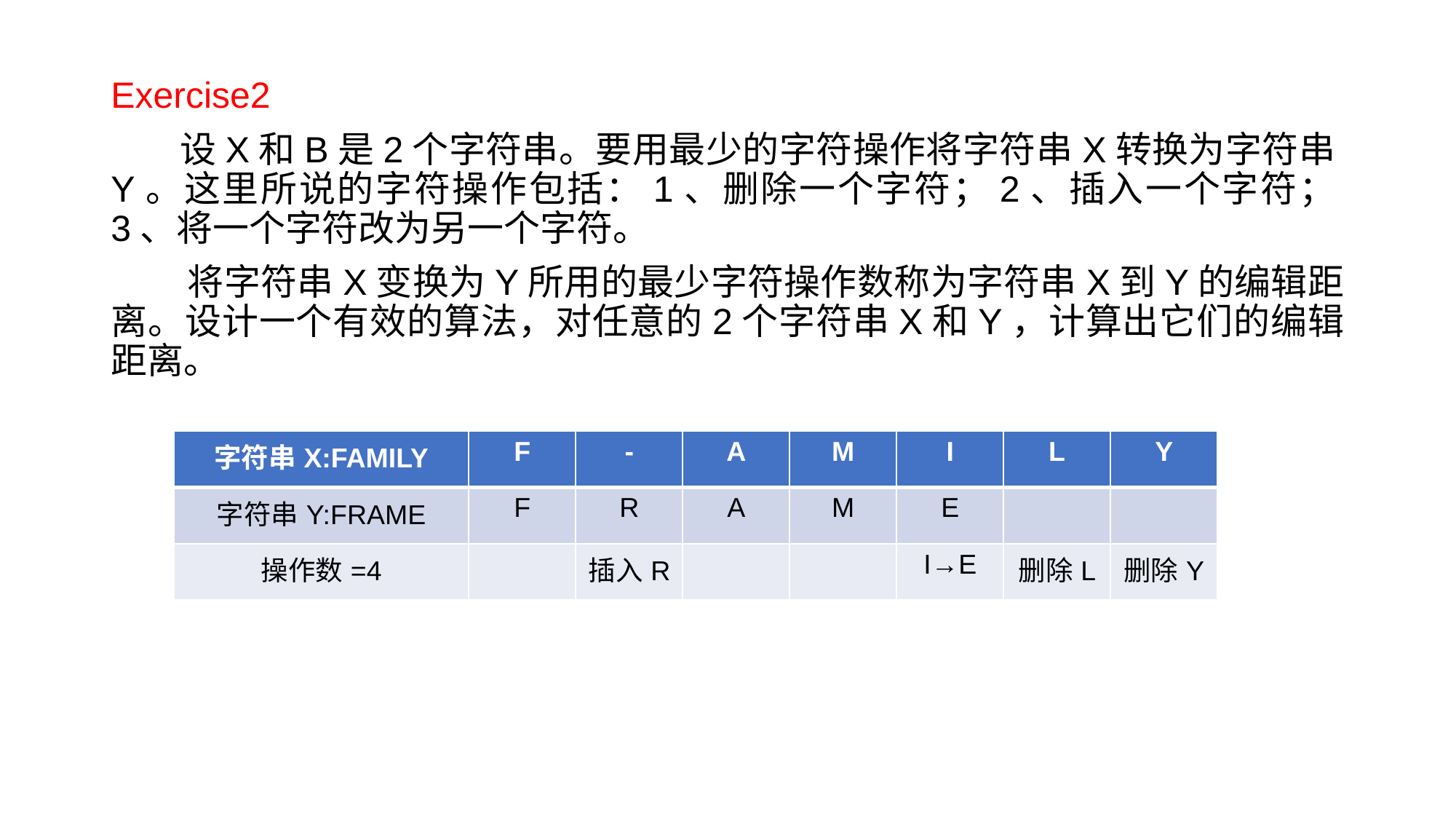

Exercise2
       设X和B是2个字符串。要用最少的字符操作将字符串X转换为字符串Y。这里所说的字符操作包括：1、删除一个字符；2、插入一个字符；3、将一个字符改为另一个字符。
        将字符串X变换为Y所用的最少字符操作数称为字符串X到Y的编辑距离。设计一个有效的算法，对任意的2个字符串X和Y，计算出它们的编辑距离。

| 字符串X:FAMILY | F | - | A | M | I | L | Y |
| --- | --- | --- | --- | --- | --- | --- | --- |
| 字符串Y:FRAME | F | R | A | M | E |  |  |
| 操作数=4 |  | 插入R |  |  | I→E | 删除L | 删除Y |